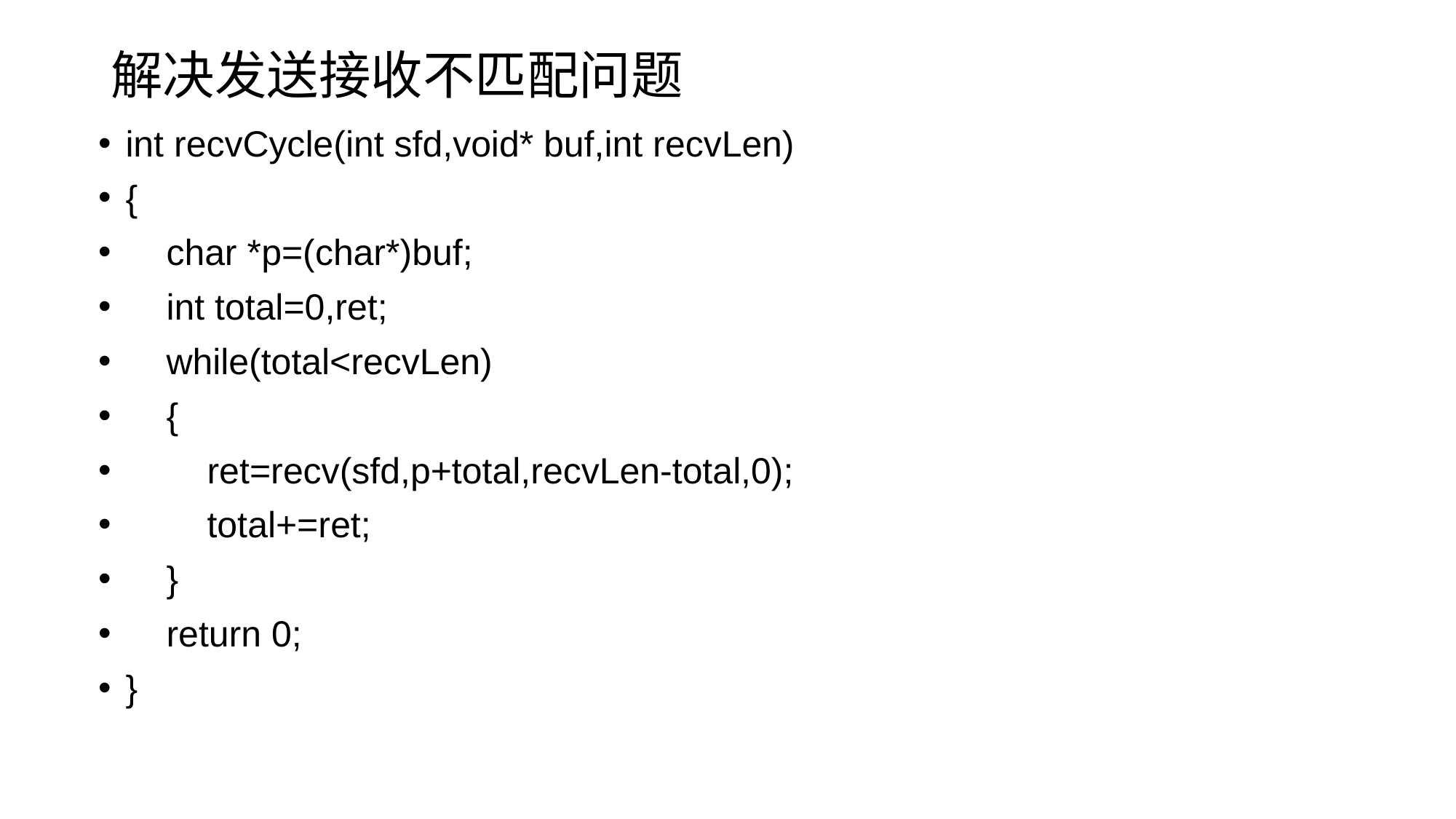

# 解决发送接收不匹配问题
int recvCycle(int sfd,void* buf,int recvLen)
{
    char *p=(char*)buf;
    int total=0,ret;
    while(total<recvLen)
    {
        ret=recv(sfd,p+total,recvLen-total,0);
        total+=ret;
    }
    return 0;
}